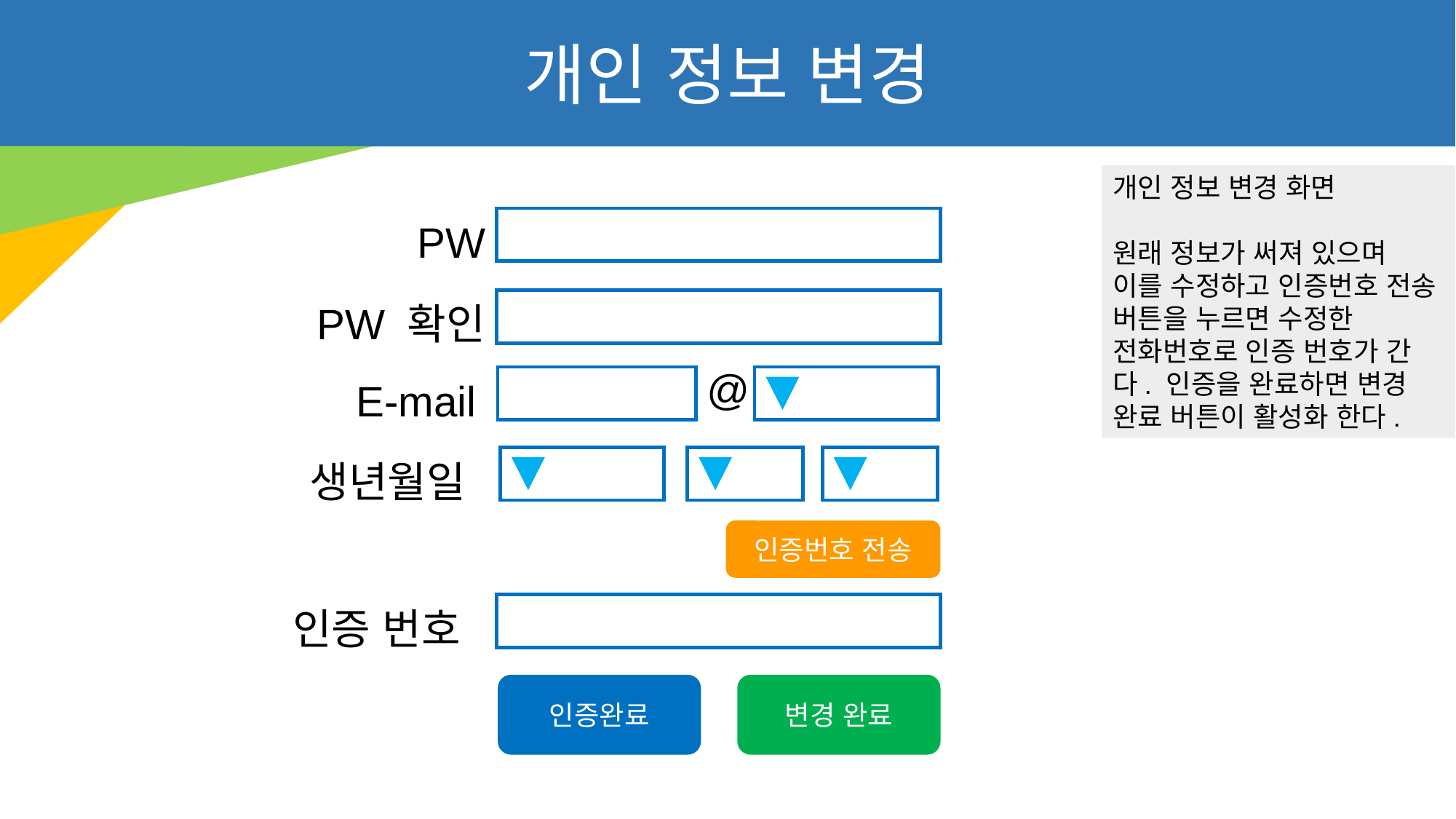

개인 정보 변경
개인 정보 변경 화면

원래 정보가 써져 있으며 이를 수정하고 인증번호 전송 버튼을 누르면 수정한 전화번호로 인증 번호가 간다. 인증을 완료하면 변경 완료 버튼이 활성화 한다.
*****
PW

PW 확인
@

E-mail

생년월일

인증번호 전송

인증 번호
인증완료
변경 완료